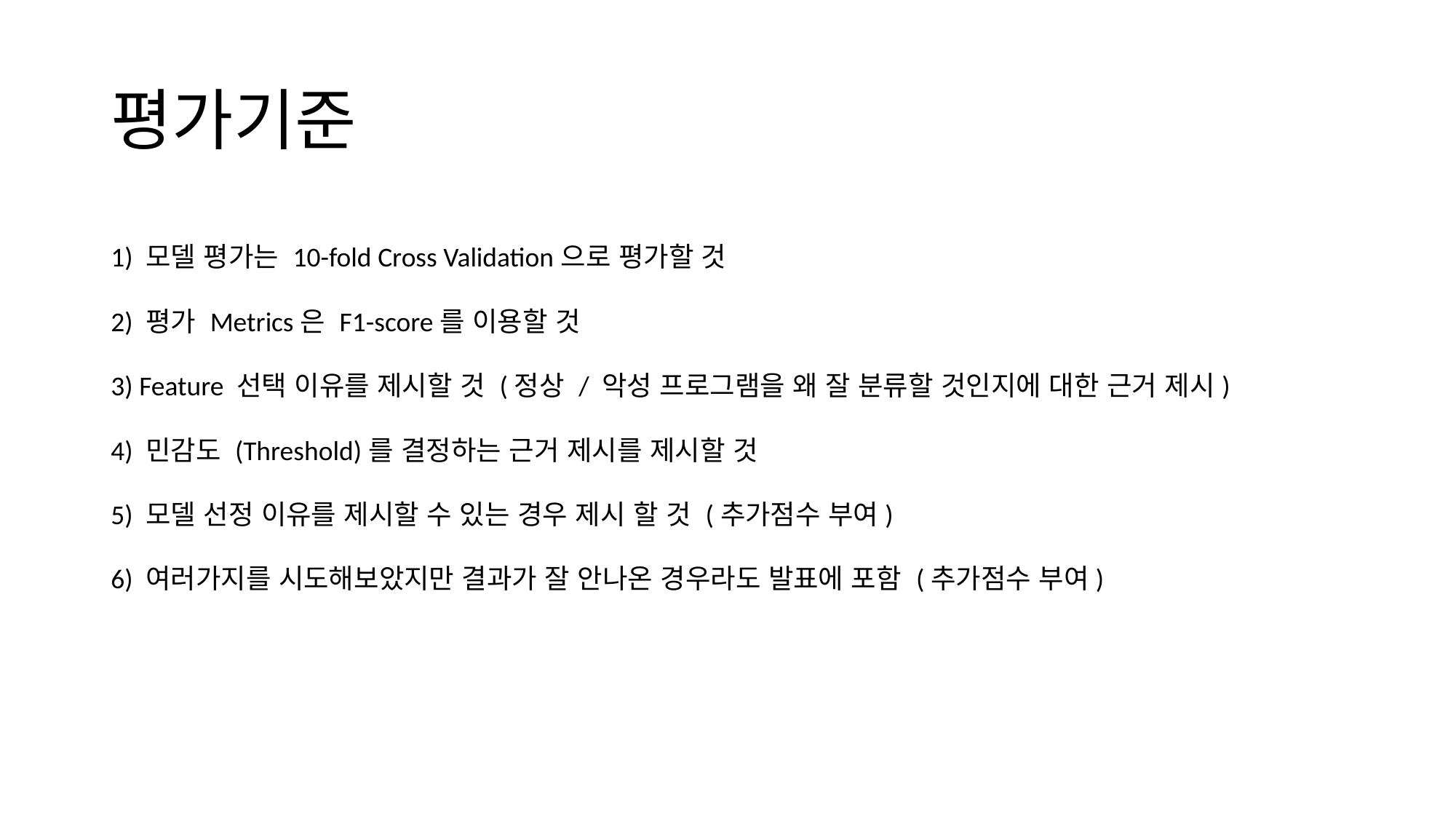

# 평가기준
1) 모델 평가는 10-fold Cross Validation으로 평가할 것
2) 평가 Metrics은 F1-score를 이용할 것
3) Feature 선택 이유를 제시할 것 (정상 / 악성 프로그램을 왜 잘 분류할 것인지에 대한 근거 제시)
4) 민감도 (Threshold)를 결정하는 근거 제시를 제시할 것
5) 모델 선정 이유를 제시할 수 있는 경우 제시 할 것 (추가점수 부여)
6) 여러가지를 시도해보았지만 결과가 잘 안나온 경우라도 발표에 포함 (추가점수 부여)